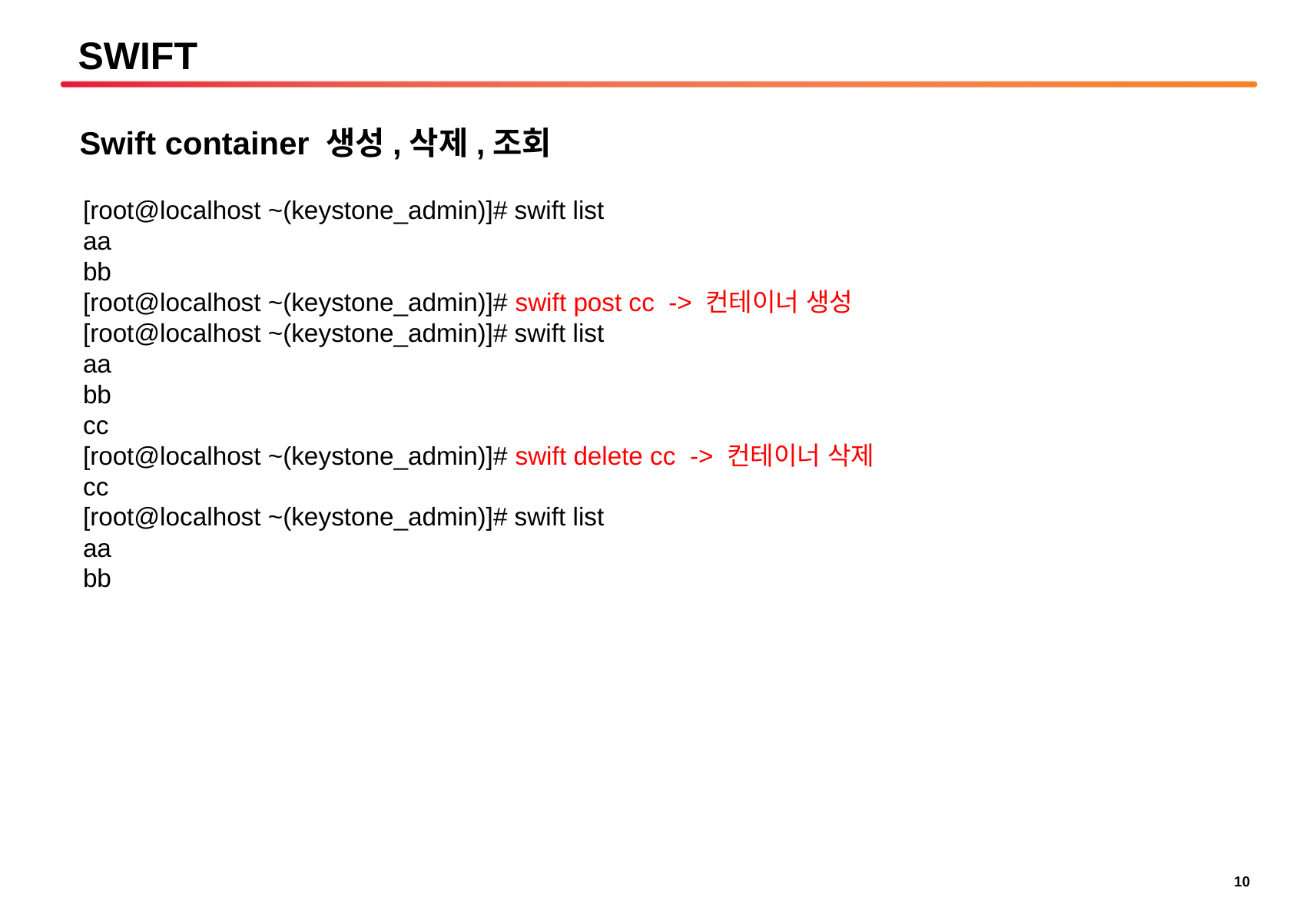

# SWIFT

Swift container 생성,삭제,조회
[root@localhost ~(keystone_admin)]# swift list
aa
bb
[root@localhost ~(keystone_admin)]# swift post cc  -> 컨테이너 생성
[root@localhost ~(keystone_admin)]# swift list
aa
bb
cc
[root@localhost ~(keystone_admin)]# swift delete cc  -> 컨테이너 삭제
cc
[root@localhost ~(keystone_admin)]# swift list
aa
bb